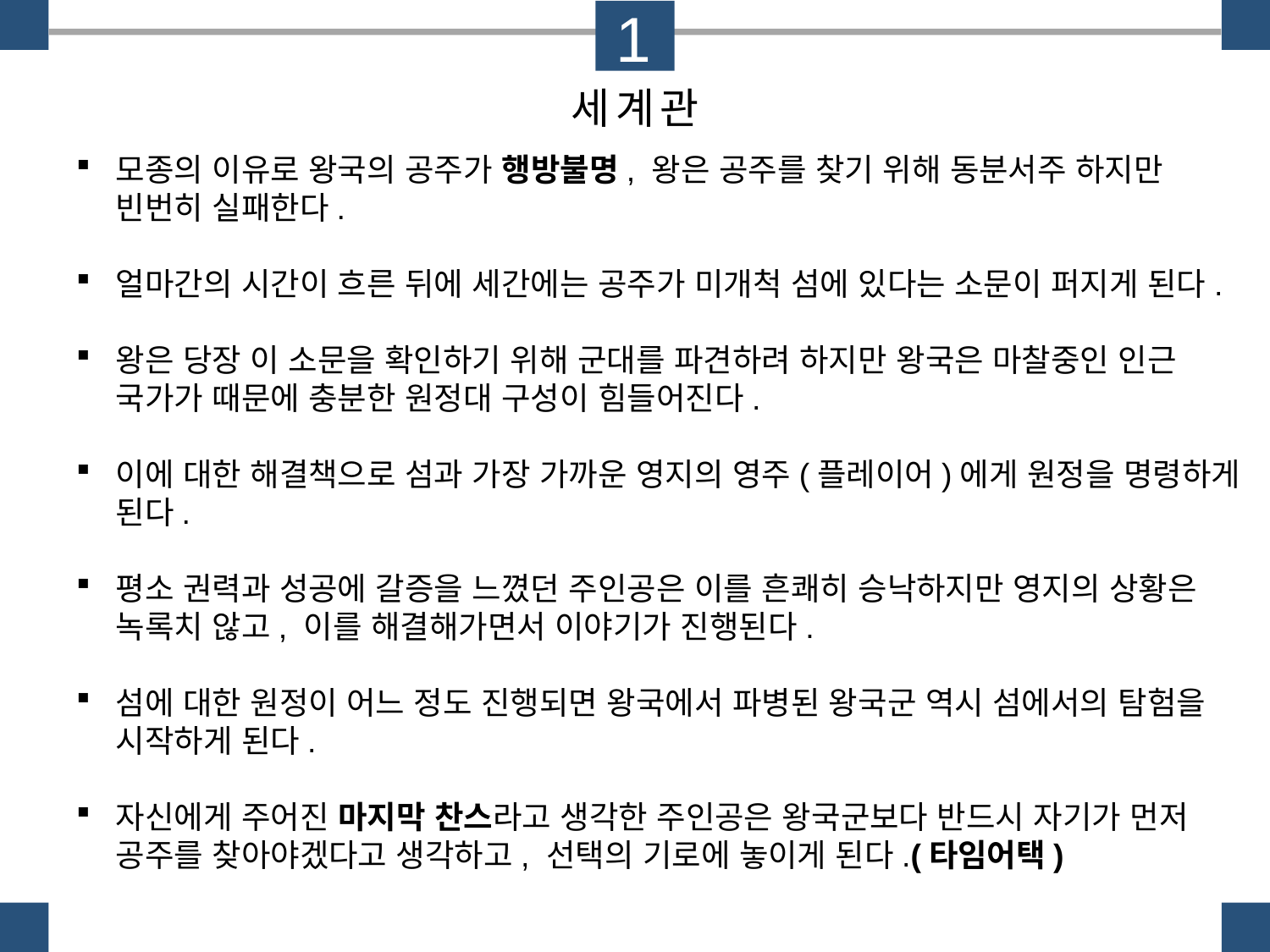

1

세계관
모종의 이유로 왕국의 공주가 행방불명, 왕은 공주를 찾기 위해 동분서주 하지만 빈번히 실패한다.

얼마간의 시간이 흐른 뒤에 세간에는 공주가 미개척 섬에 있다는 소문이 퍼지게 된다.

왕은 당장 이 소문을 확인하기 위해 군대를 파견하려 하지만 왕국은 마찰중인 인근 국가가 때문에 충분한 원정대 구성이 힘들어진다.

이에 대한 해결책으로 섬과 가장 가까운 영지의 영주(플레이어)에게 원정을 명령하게 된다.

평소 권력과 성공에 갈증을 느꼈던 주인공은 이를 흔쾌히 승낙하지만 영지의 상황은 녹록치 않고, 이를 해결해가면서 이야기가 진행된다.

섬에 대한 원정이 어느 정도 진행되면 왕국에서 파병된 왕국군 역시 섬에서의 탐험을 시작하게 된다.

자신에게 주어진 마지막 찬스라고 생각한 주인공은 왕국군보다 반드시 자기가 먼저 공주를 찾아야겠다고 생각하고, 선택의 기로에 놓이게 된다.(타임어택)